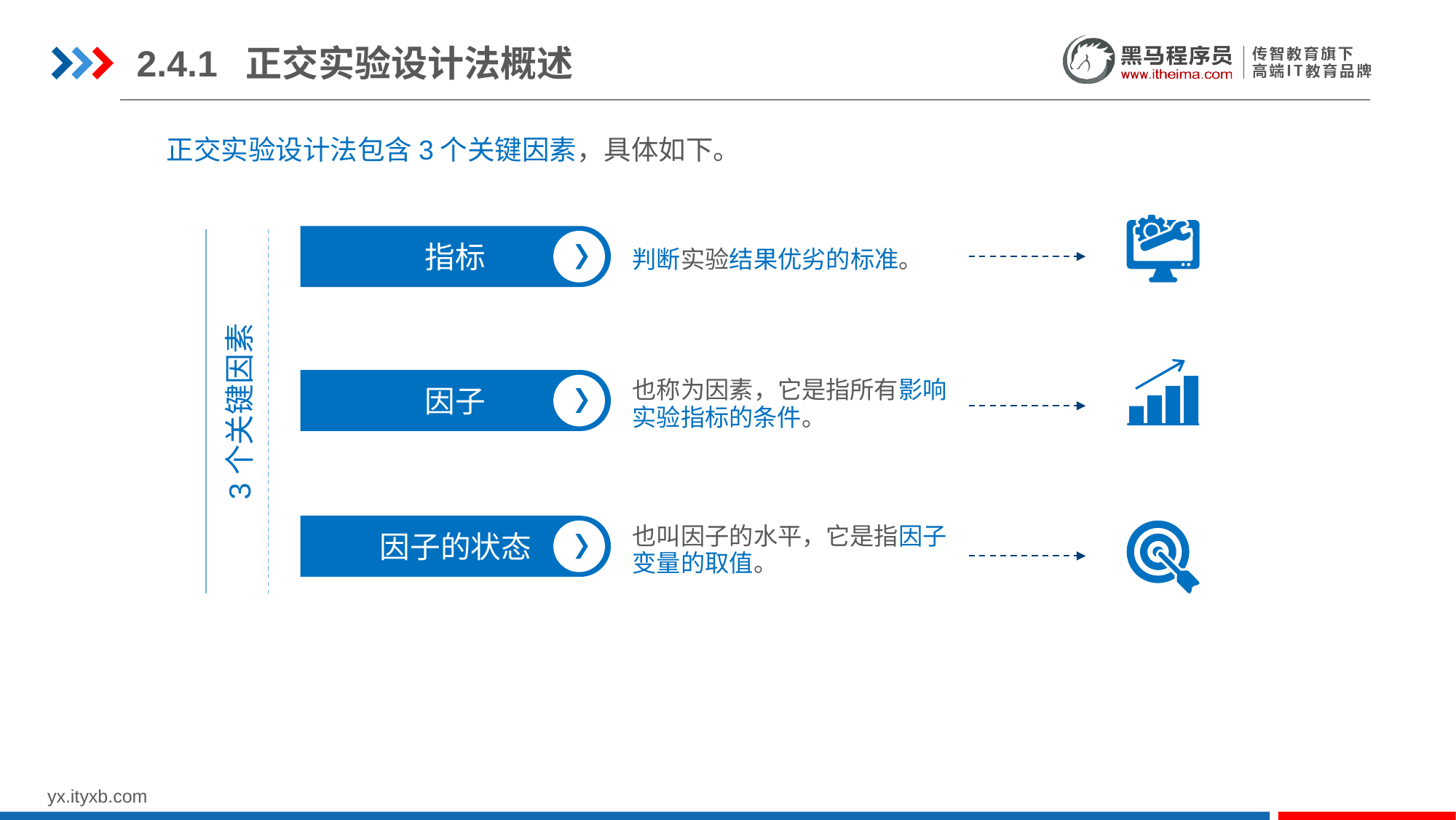

2.4.1	正交实验设计法概述
正交实验设计法包含3个关键因素，具体如下。

判断实验结果优劣的标准。
指标

3个关键因素

也称为因素，它是指所有影响实验指标的条件。
因子

也叫因子的水平，它是指因子变量的取值。
因子的状态